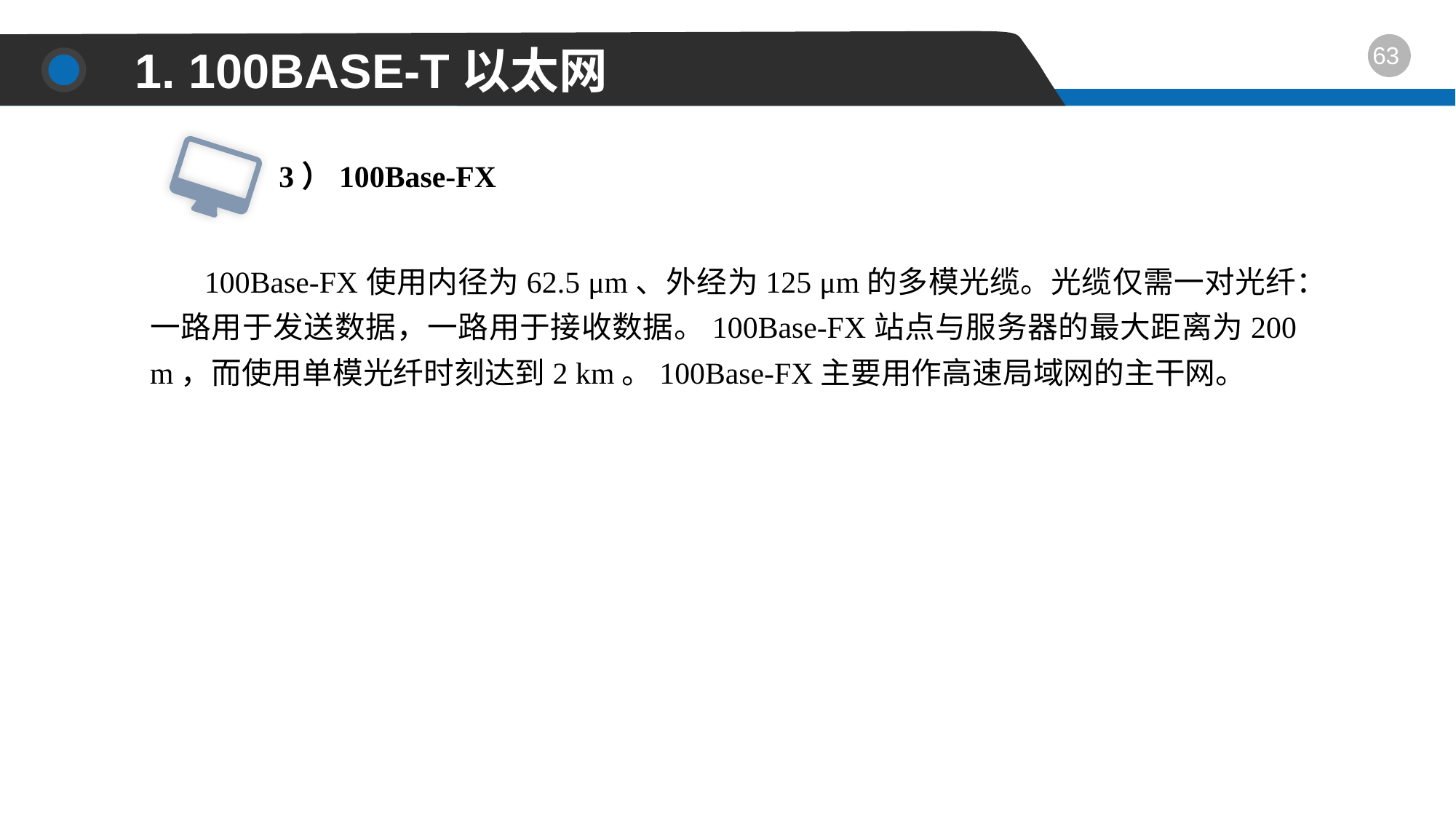

1. 100BASE-T以太网

3）100Base-FX
100Base-FX使用内径为62.5 μm、外经为125 μm的多模光缆。光缆仅需一对光纤：一路用于发送数据，一路用于接收数据。100Base-FX站点与服务器的最大距离为200 m，而使用单模光纤时刻达到2 km。100Base-FX主要用作高速局域网的主干网。